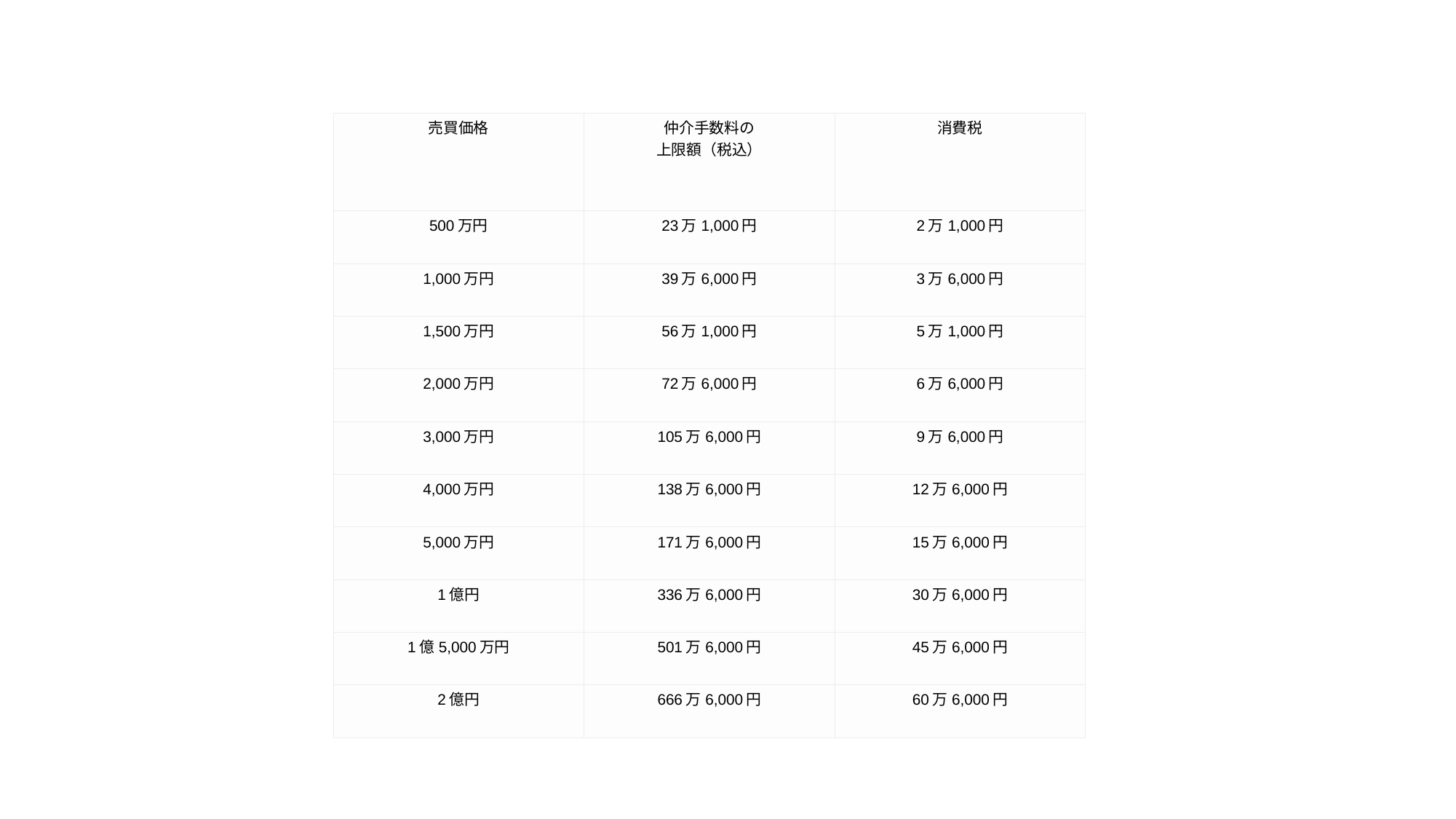

| 売買価格 | 仲介手数料の 上限額（税込） | 消費税 |
| --- | --- | --- |
| 500万円 | 23万1,000円 | 2万1,000円 |
| 1,000万円 | 39万6,000円 | 3万6,000円 |
| 1,500万円 | 56万1,000円 | 5万1,000円 |
| 2,000万円 | 72万6,000円 | 6万6,000円 |
| 3,000万円 | 105万6,000円 | 9万6,000円 |
| 4,000万円 | 138万6,000円 | 12万6,000円 |
| 5,000万円 | 171万6,000円 | 15万6,000円 |
| 1億円 | 336万6,000円 | 30万6,000円 |
| 1億5,000万円 | 501万6,000円 | 45万6,000円 |
| 2億円 | 666万6,000円 | 60万6,000円 |